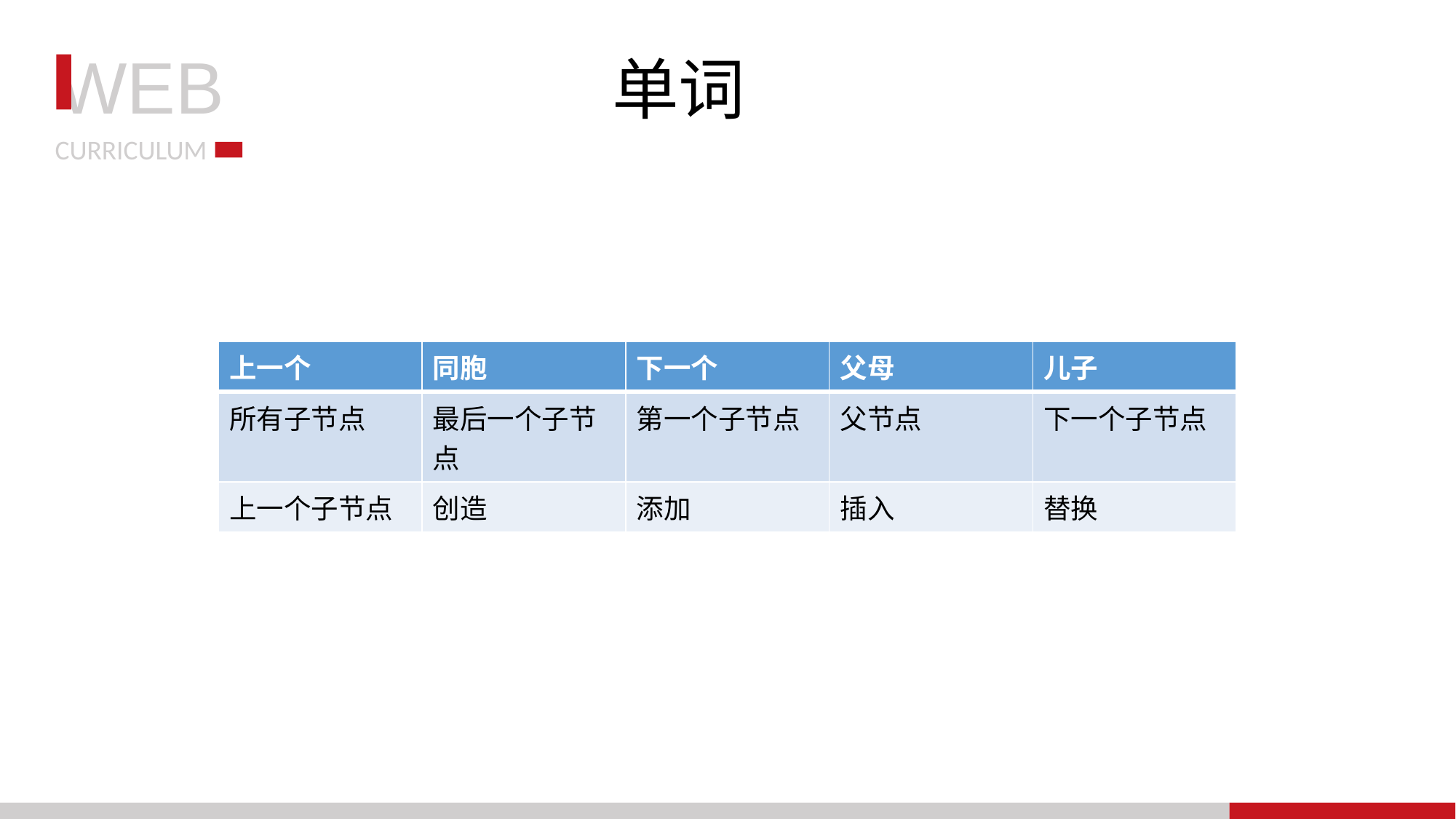

# 单词
| 上一个 | 同胞 | 下一个 | 父母 | 儿子 |
| --- | --- | --- | --- | --- |
| 所有子节点 | 最后一个子节点 | 第一个子节点 | 父节点 | 下一个子节点 |
| 上一个子节点 | 创造 | 添加 | 插入 | 替换 |